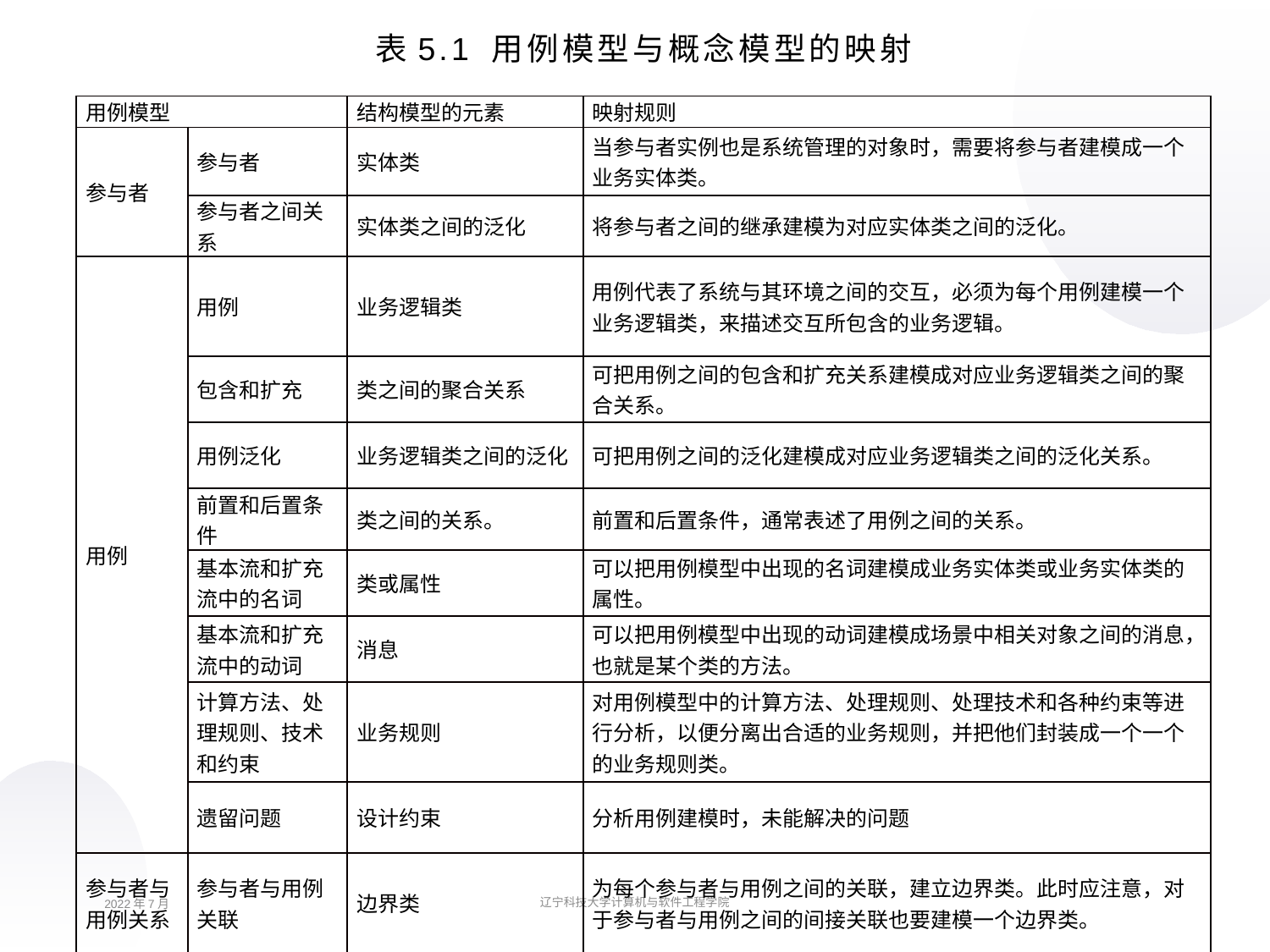

表5.1 用例模型与概念模型的映射
| 用例模型 |  | 结构模型的元素 | 映射规则 |
| --- | --- | --- | --- |
| 参与者 | 参与者 | 实体类 | 当参与者实例也是系统管理的对象时，需要将参与者建模成一个业务实体类。 |
|  | 参与者之间关系 | 实体类之间的泛化 | 将参与者之间的继承建模为对应实体类之间的泛化。 |
| 用例 | 用例 | 业务逻辑类 | 用例代表了系统与其环境之间的交互，必须为每个用例建模一个业务逻辑类，来描述交互所包含的业务逻辑。 |
|  | 包含和扩充 | 类之间的聚合关系 | 可把用例之间的包含和扩充关系建模成对应业务逻辑类之间的聚合关系。 |
|  | 用例泛化 | 业务逻辑类之间的泛化 | 可把用例之间的泛化建模成对应业务逻辑类之间的泛化关系。 |
|  | 前置和后置条件 | 类之间的关系。 | 前置和后置条件，通常表述了用例之间的关系。 |
|  | 基本流和扩充流中的名词 | 类或属性 | 可以把用例模型中出现的名词建模成业务实体类或业务实体类的属性。 |
|  | 基本流和扩充流中的动词 | 消息 | 可以把用例模型中出现的动词建模成场景中相关对象之间的消息，也就是某个类的方法。 |
|  | 计算方法、处理规则、技术和约束 | 业务规则 | 对用例模型中的计算方法、处理规则、处理技术和各种约束等进行分析，以便分离出合适的业务规则，并把他们封装成一个一个的业务规则类。 |
|  | 遗留问题 | 设计约束 | 分析用例建模时，未能解决的问题 |
| 参与者与用例关系 | 参与者与用例关联 | 边界类 | 为每个参与者与用例之间的关联，建立边界类。此时应注意，对于参与者与用例之间的间接关联也要建模一个边界类。 |

2022年7月
辽宁科技大学计算机与软件工程学院
62